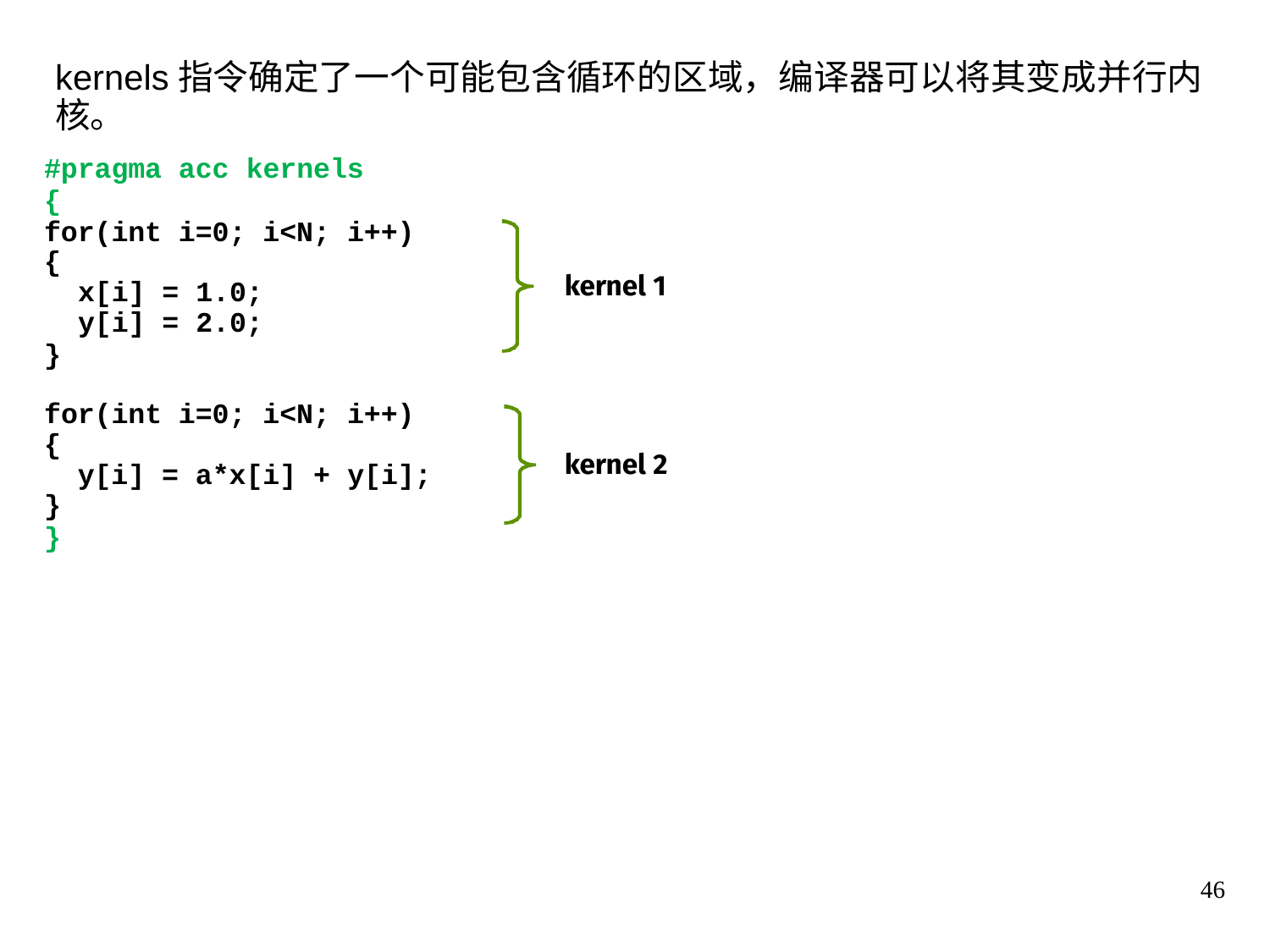

kernels指令确定了一个可能包含循环的区域，编译器可以将其变成并行内核。
#pragma acc kernels
{
for(int i=0; i<N; i++)
{
x[i] = 1.0;
y[i] = 2.0;
}

kernel 1
for(int i=0; i<N; i++)
{
y[i] = a*x[i] + y[i];
}
}

kernel 2
46